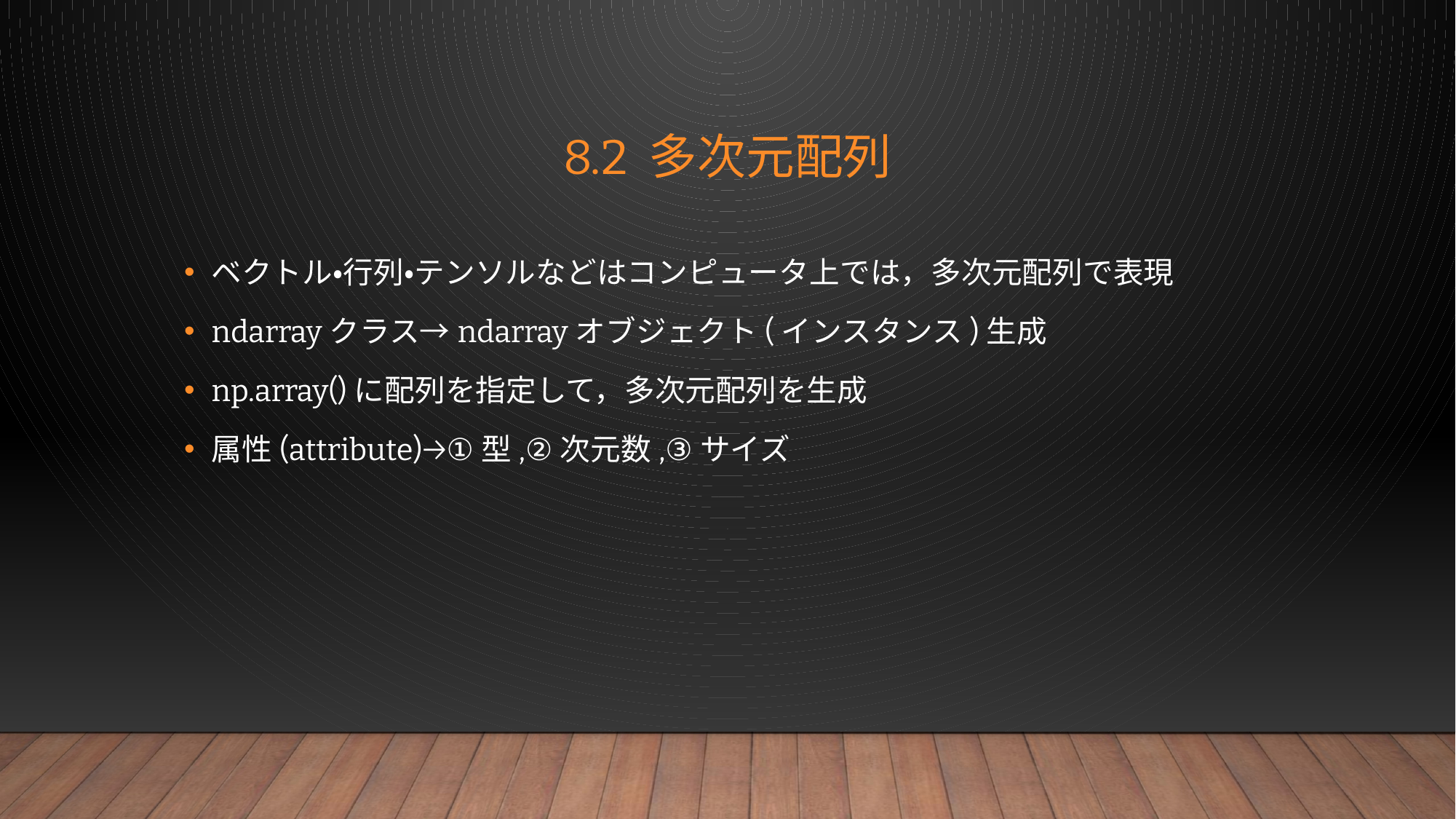

# 8.2 多次元配列
ベクトル・行列・テンソルなどはコンピュータ上では，多次元配列で表現
ndarrayクラス→ndarrayオブジェクト(インスタンス)生成
np.array()に配列を指定して，多次元配列を生成
属性(attribute)→①型,②次元数,③サイズ